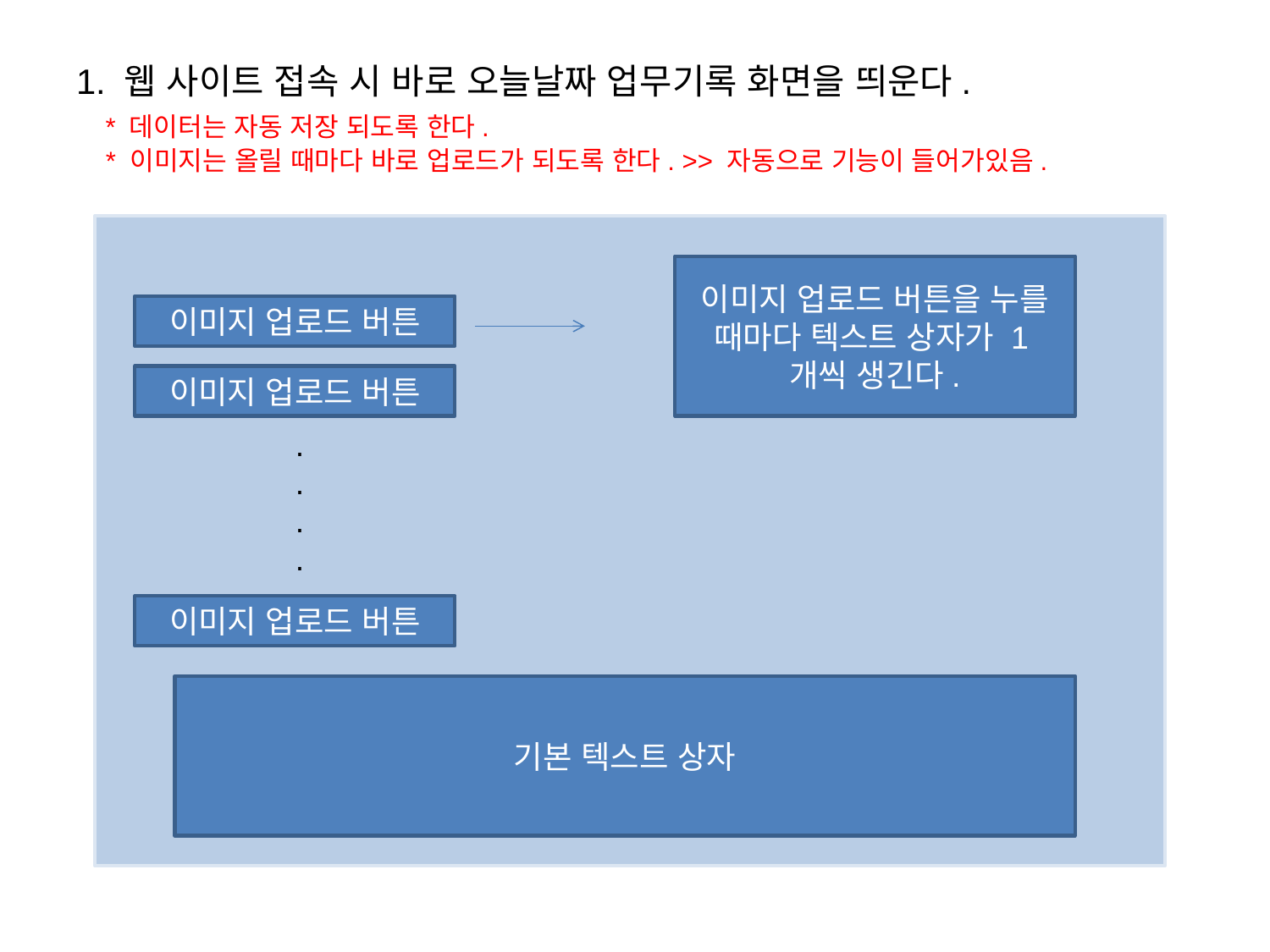

# 1. 웹 사이트 접속 시 바로 오늘날짜 업무기록 화면을 띄운다. * 데이터는 자동 저장 되도록 한다. * 이미지는 올릴 때마다 바로 업로드가 되도록 한다. >> 자동으로 기능이 들어가있음.

이미지 업로드 버튼을 누를 때마다 텍스트 상자가 1개씩 생긴다.
이미지 업로드 버튼
이미지 업로드 버튼
.
.
.
.
이미지 업로드 버튼
기본 텍스트 상자